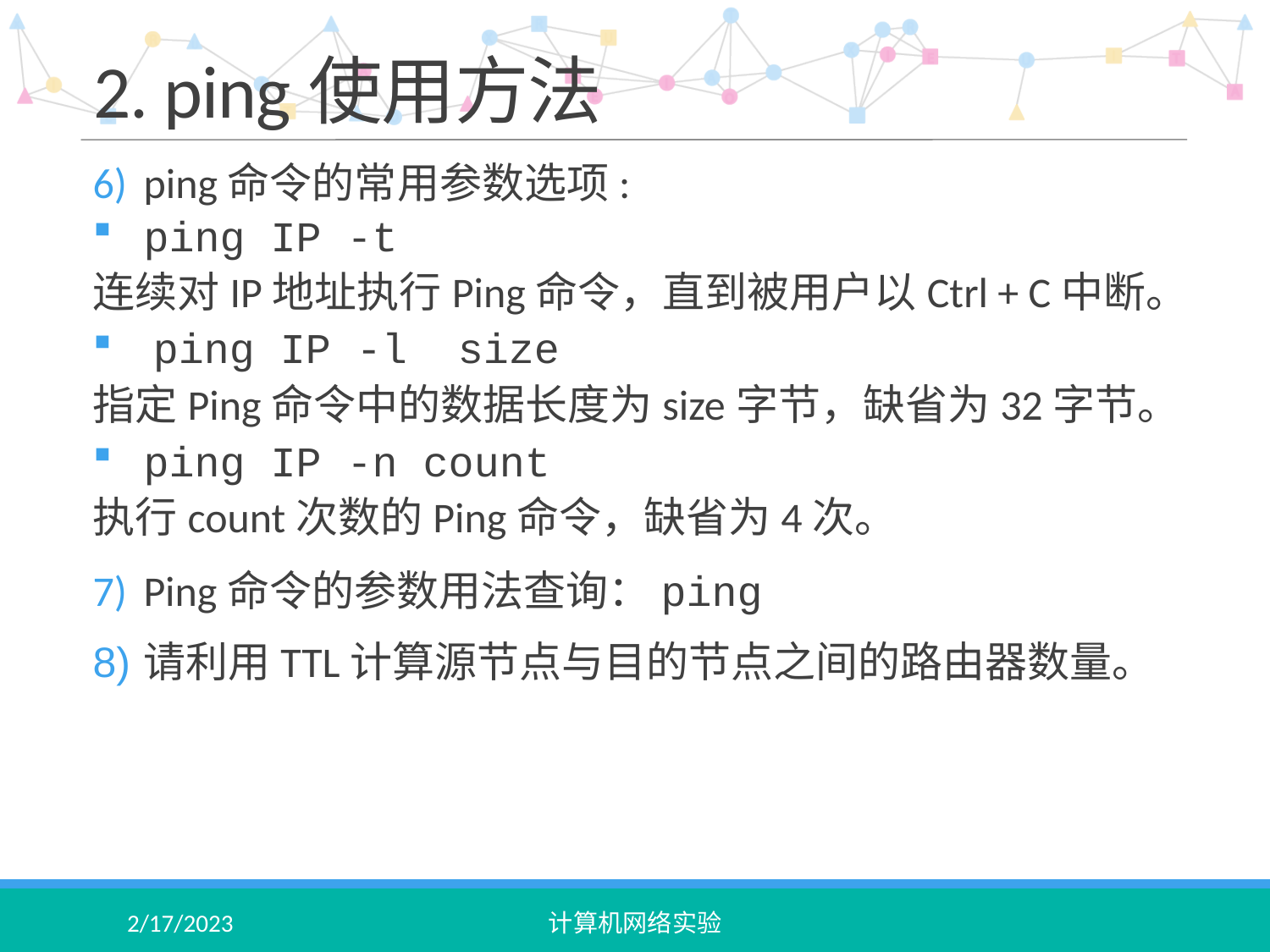

# 2. ping使用方法
ping命令的常用参数选项:
ping IP -t
连续对IP地址执行Ping命令，直到被用户以Ctrl + C中断。
 ping IP -l  size
指定Ping命令中的数据长度为size字节，缺省为32字节。
ping IP -n count
执行count次数的Ping命令，缺省为4次。
Ping命令的参数用法查询：ping
请利用TTL计算源节点与目的节点之间的路由器数量。
2/17/2023
计算机网络实验
18